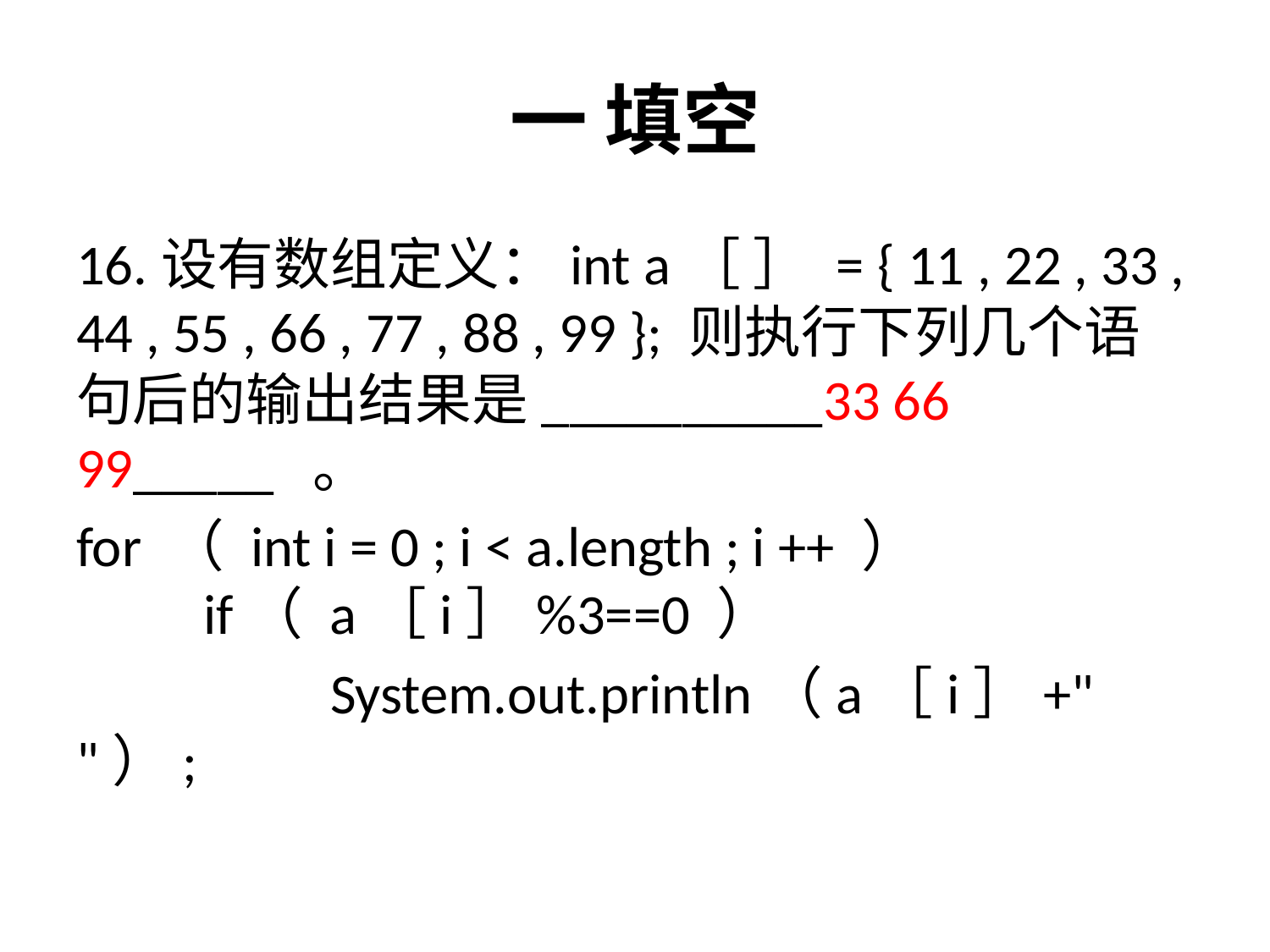

# 一 填空
16.设有数组定义：int a［ ］ = { 11 , 22 , 33 , 44 , 55 , 66 , 77 , 88 , 99 }; 则执行下列几个语句后的输出结果是__________33 66 99_____  。
for （ int i = 0 ; i < a.length ; i ++ ） 
	if（ a［i］%3==0 ）
		System.out.println（a［i］+" "）;